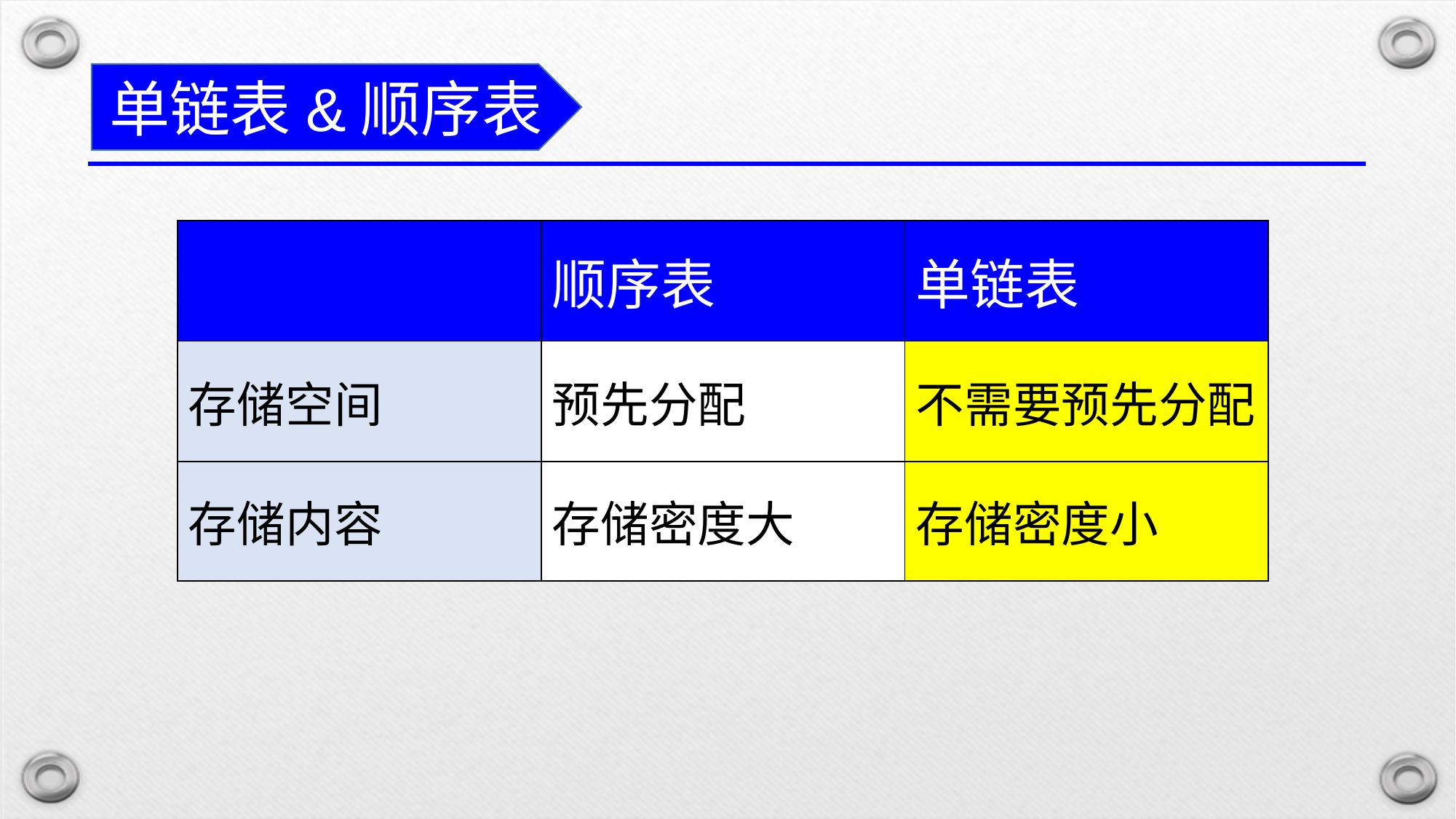

单链表&顺序表
|  | 顺序表 | 单链表 |
| --- | --- | --- |
| 存储空间 | 预先分配 | 不需要预先分配 |
| 存储内容 | 存储密度大 | 存储密度小 |